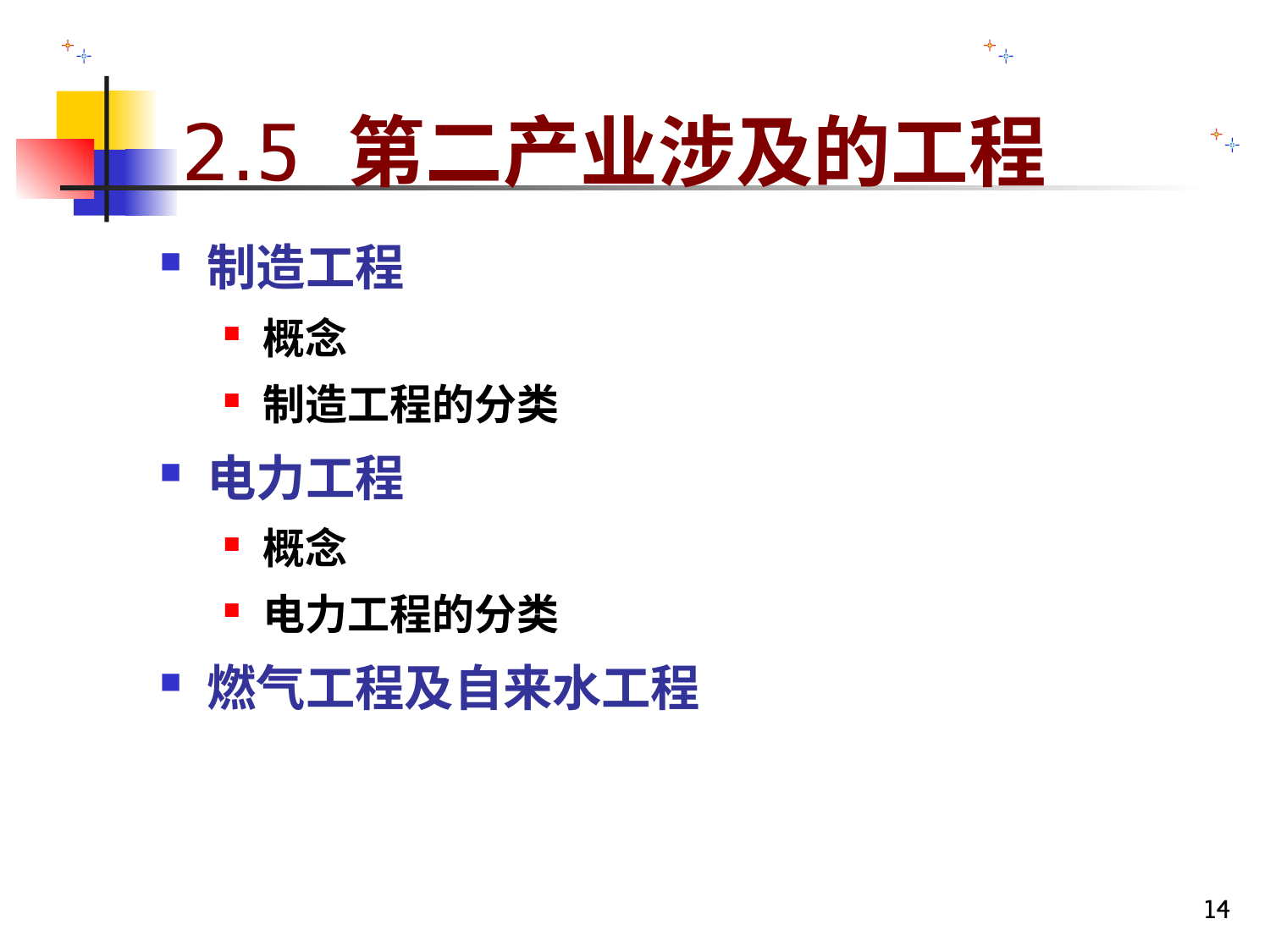

# 2.5 第二产业涉及的工程
制造工程
概念
制造工程的分类
电力工程
概念
电力工程的分类
燃气工程及自来水工程
14